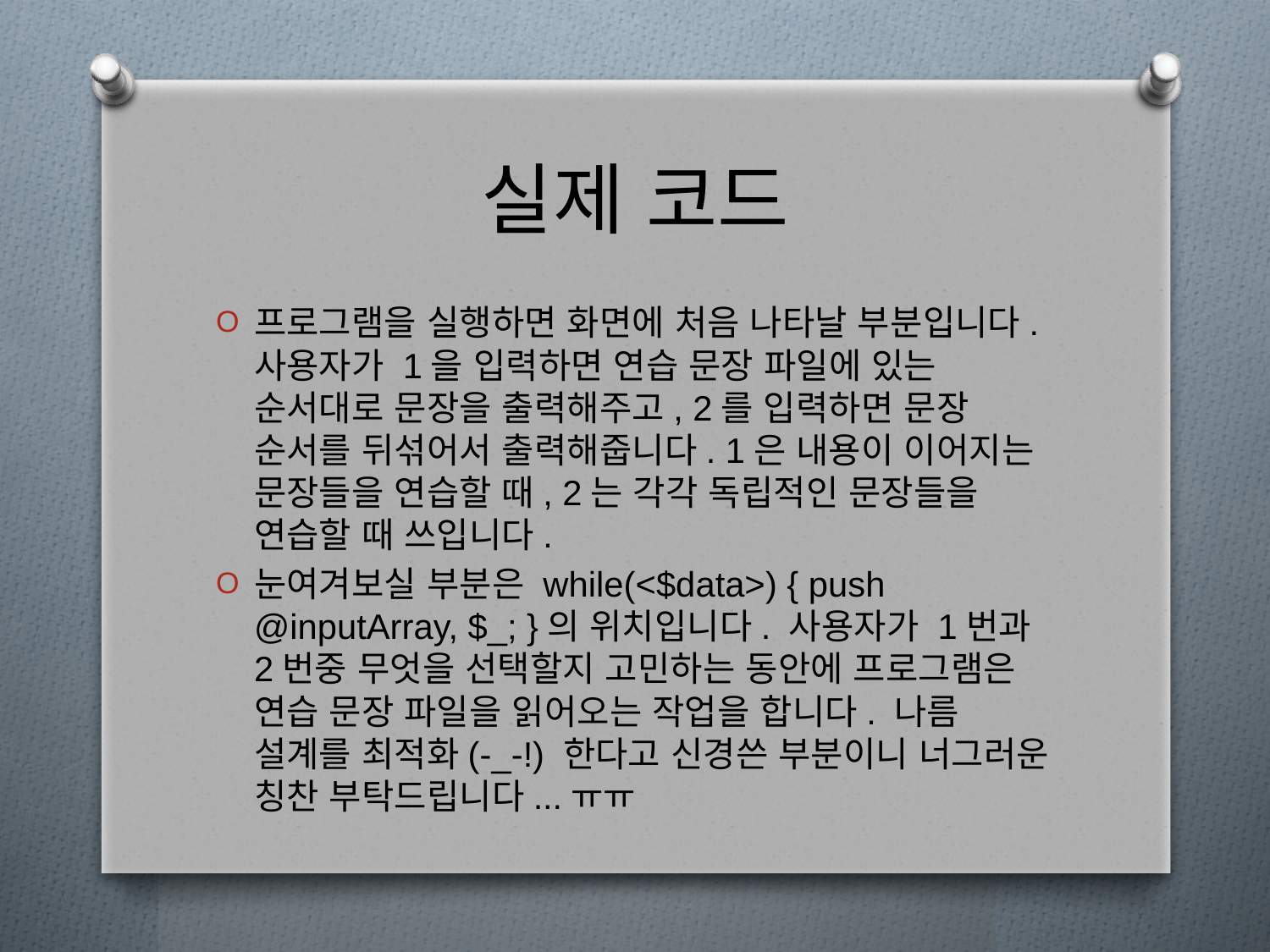

# 실제 코드
프로그램을 실행하면 화면에 처음 나타날 부분입니다. 사용자가 1을 입력하면 연습 문장 파일에 있는 순서대로 문장을 출력해주고, 2를 입력하면 문장 순서를 뒤섞어서 출력해줍니다. 1은 내용이 이어지는 문장들을 연습할 때, 2는 각각 독립적인 문장들을 연습할 때 쓰입니다.
눈여겨보실 부분은 while(<$data>) { push @inputArray, $_; }의 위치입니다. 사용자가 1번과 2번중 무엇을 선택할지 고민하는 동안에 프로그램은 연습 문장 파일을 읽어오는 작업을 합니다. 나름 설계를 최적화(-_-!) 한다고 신경쓴 부분이니 너그러운 칭찬 부탁드립니다...ㅠㅠ